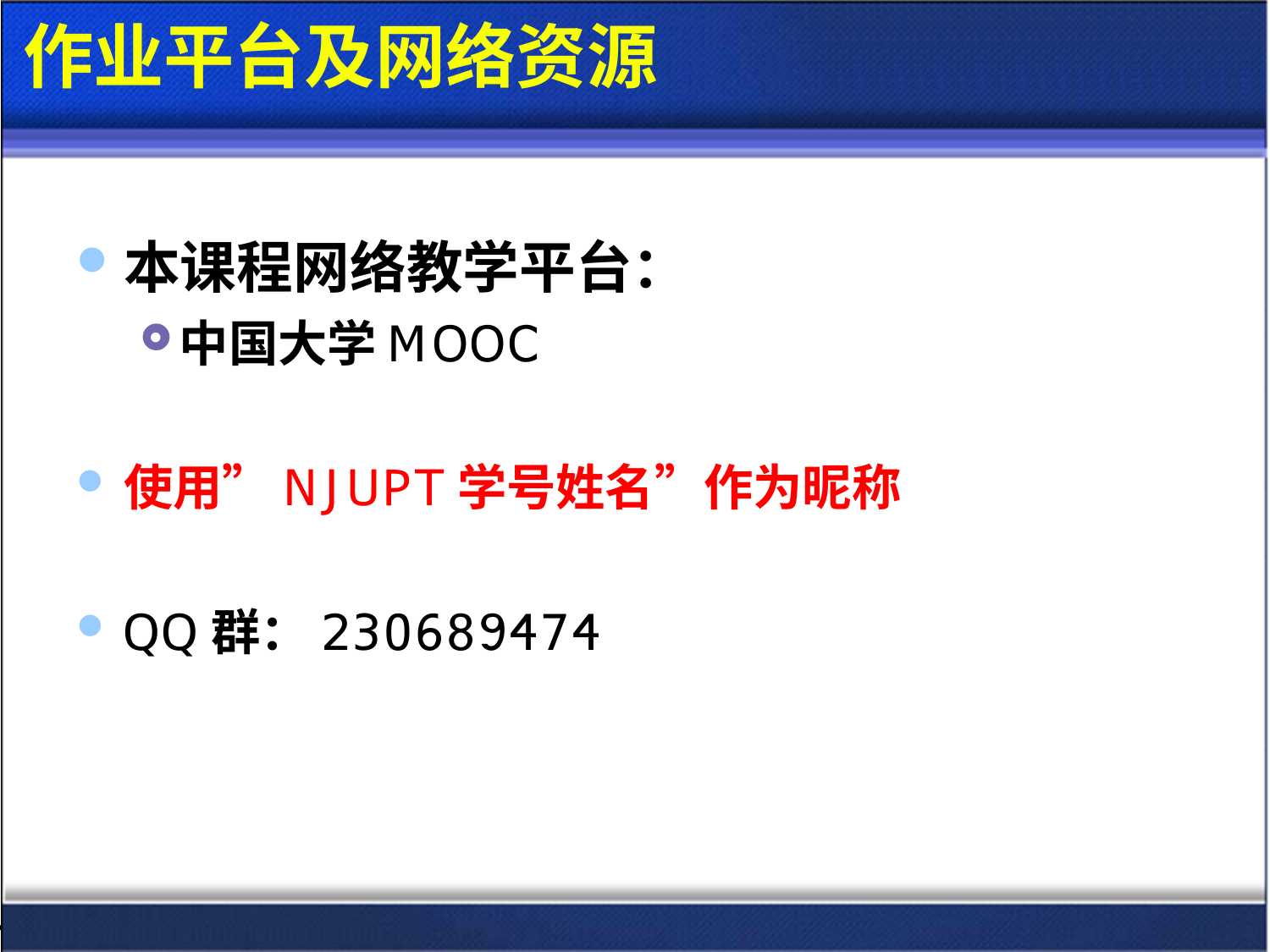

# 作业平台及网络资源
本课程网络教学平台：
中国大学MOOC

使用”NJUPT学号姓名”作为昵称

QQ群：230689474